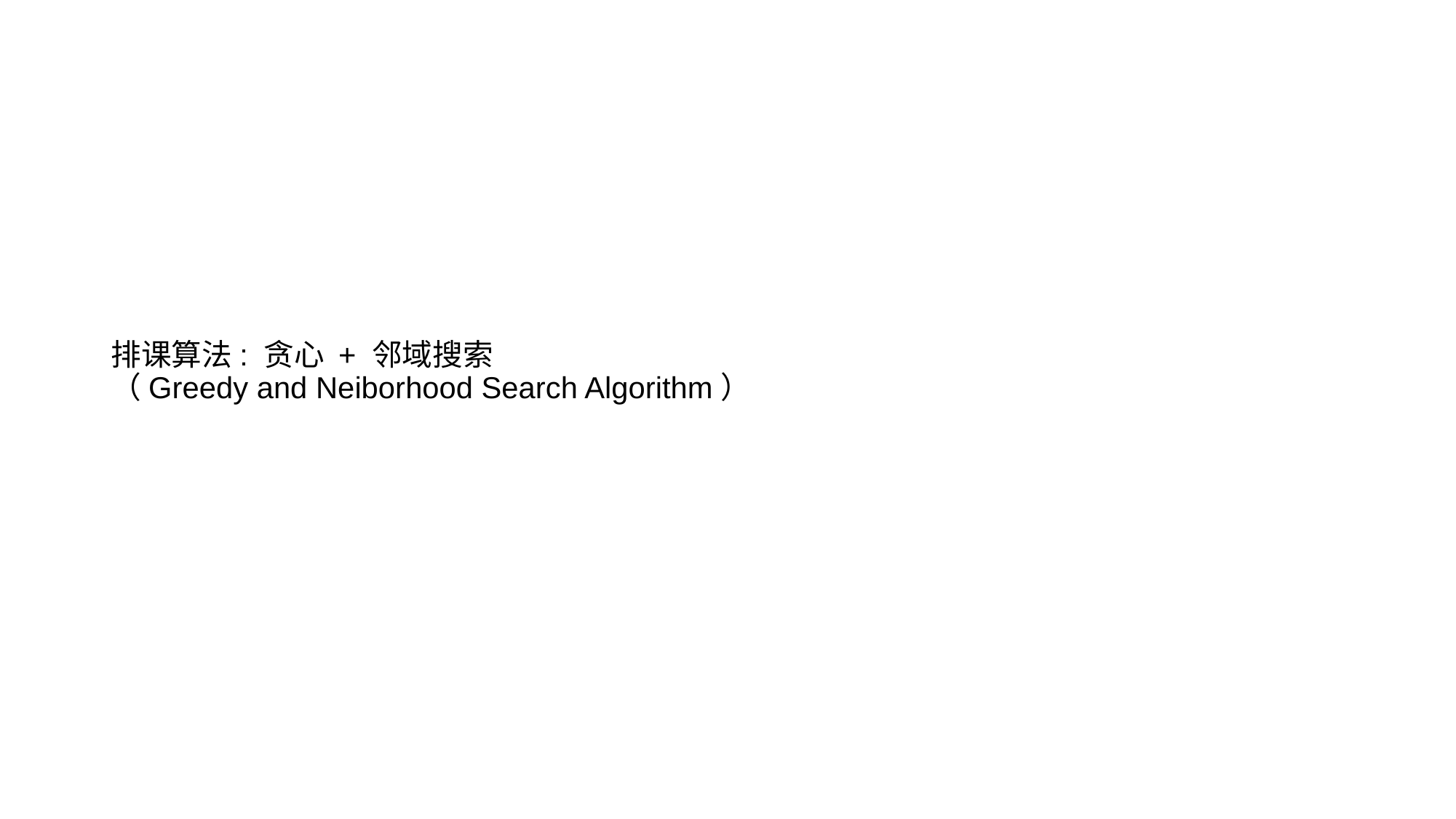

# 排课算法: 贪心 + 邻域搜索 （Greedy and Neiborhood Search Algorithm）